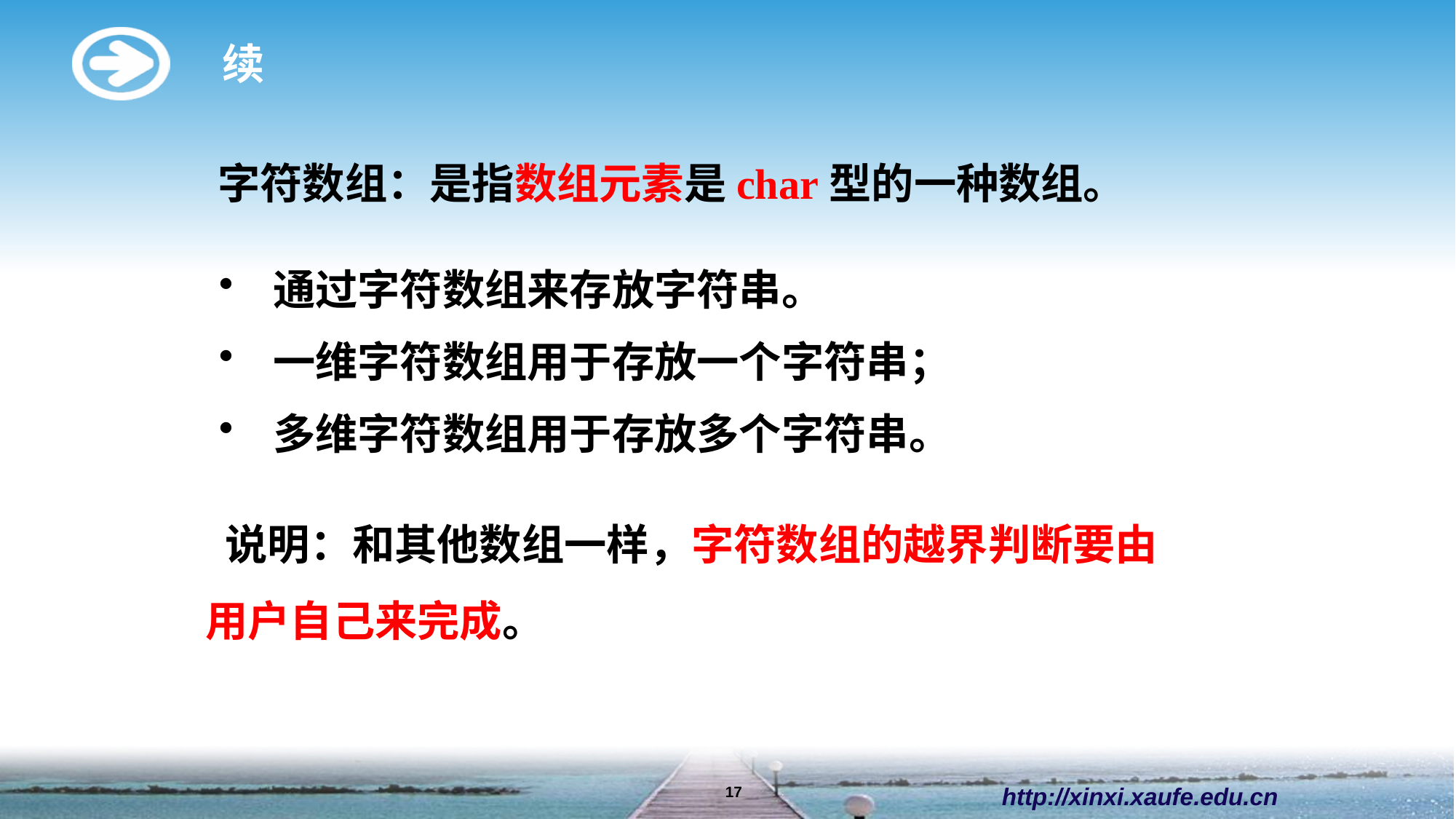

续
字符数组：是指数组元素是char型的一种数组。
   通过字符数组来存放字符串。
   一维字符数组用于存放一个字符串；
   多维字符数组用于存放多个字符串。
 说明：和其他数组一样，字符数组的越界判断要由用户自己来完成。
http://xinxi.xaufe.edu.cn
17